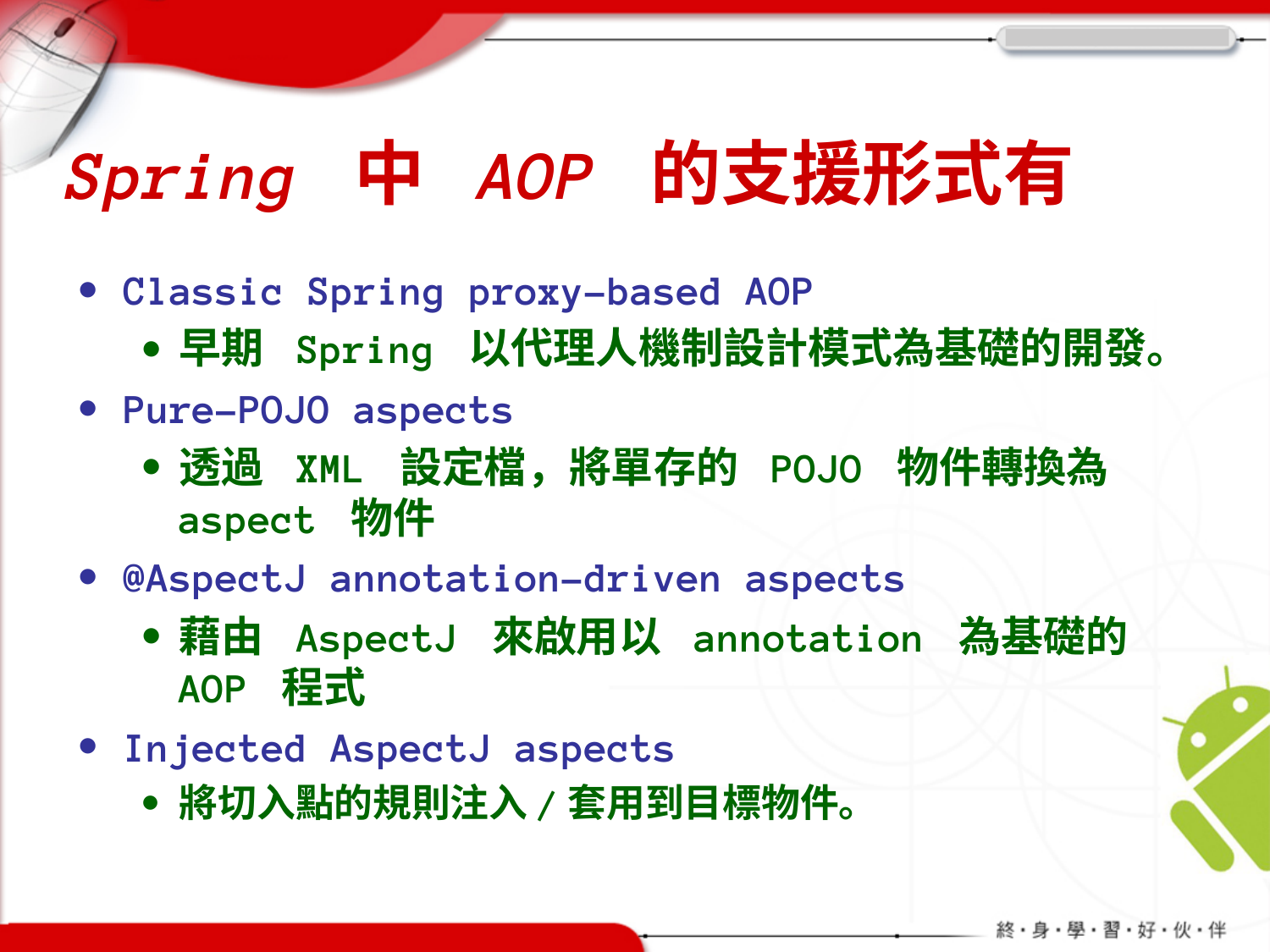

# Spring 中 AOP 的支援形式有
Classic Spring proxy-based AOP
早期 Spring 以代理人機制設計模式為基礎的開發。
Pure-POJO aspects
透過 XML 設定檔，將單存的 POJO 物件轉換為 aspect 物件
@AspectJ annotation-driven aspects
藉由 AspectJ 來啟用以 annotation 為基礎的 AOP 程式
Injected AspectJ aspects
將切入點的規則注入/套用到目標物件。